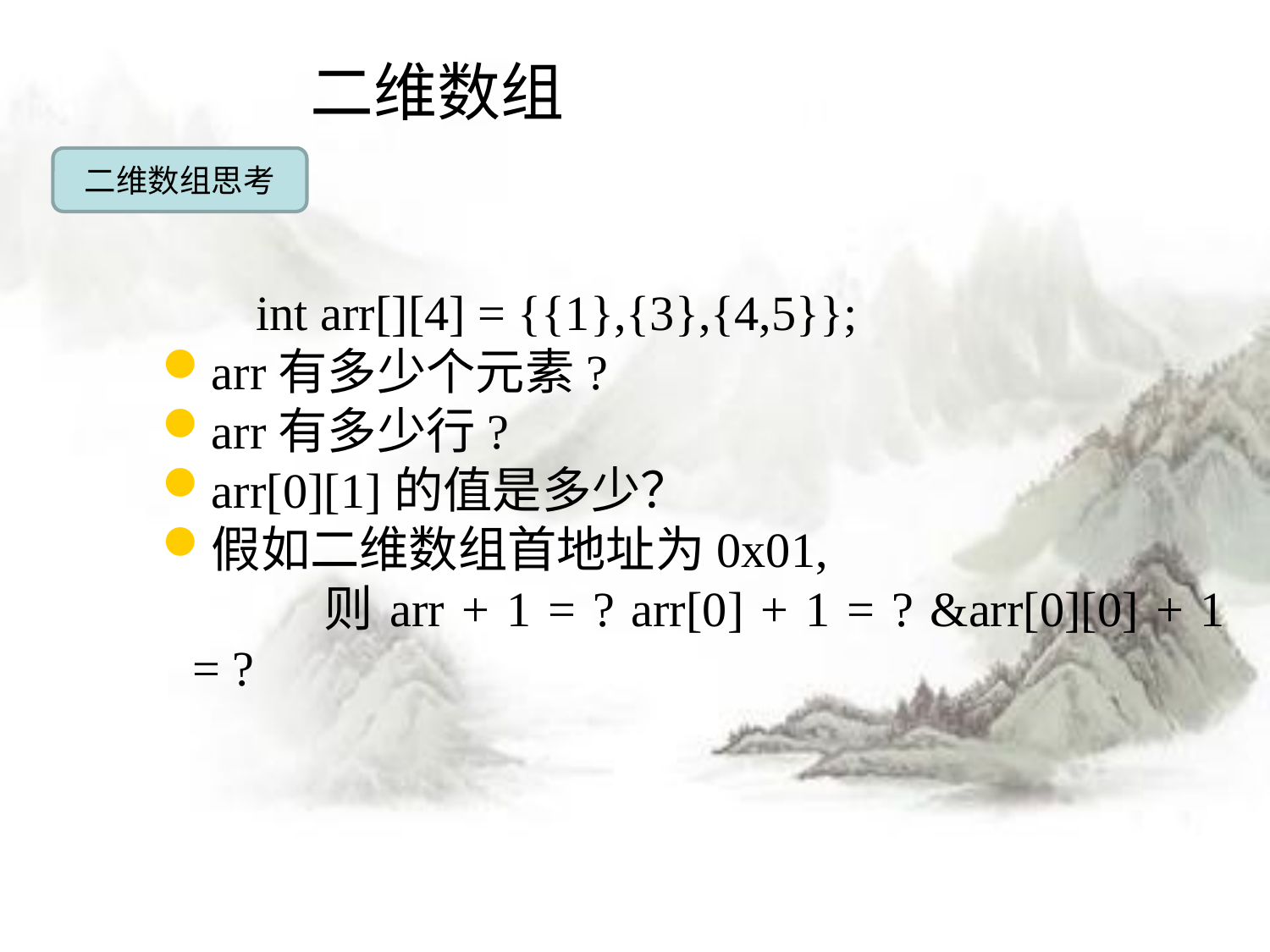

二维数组
二维数组思考
	int arr[][4] = {{1},{3},{4,5}};
arr有多少个元素?
arr有多少行?
arr[0][1]的值是多少？
假如二维数组首地址为0x01,
	则arr + 1 = ? arr[0] + 1 = ? &arr[0][0] + 1 = ?